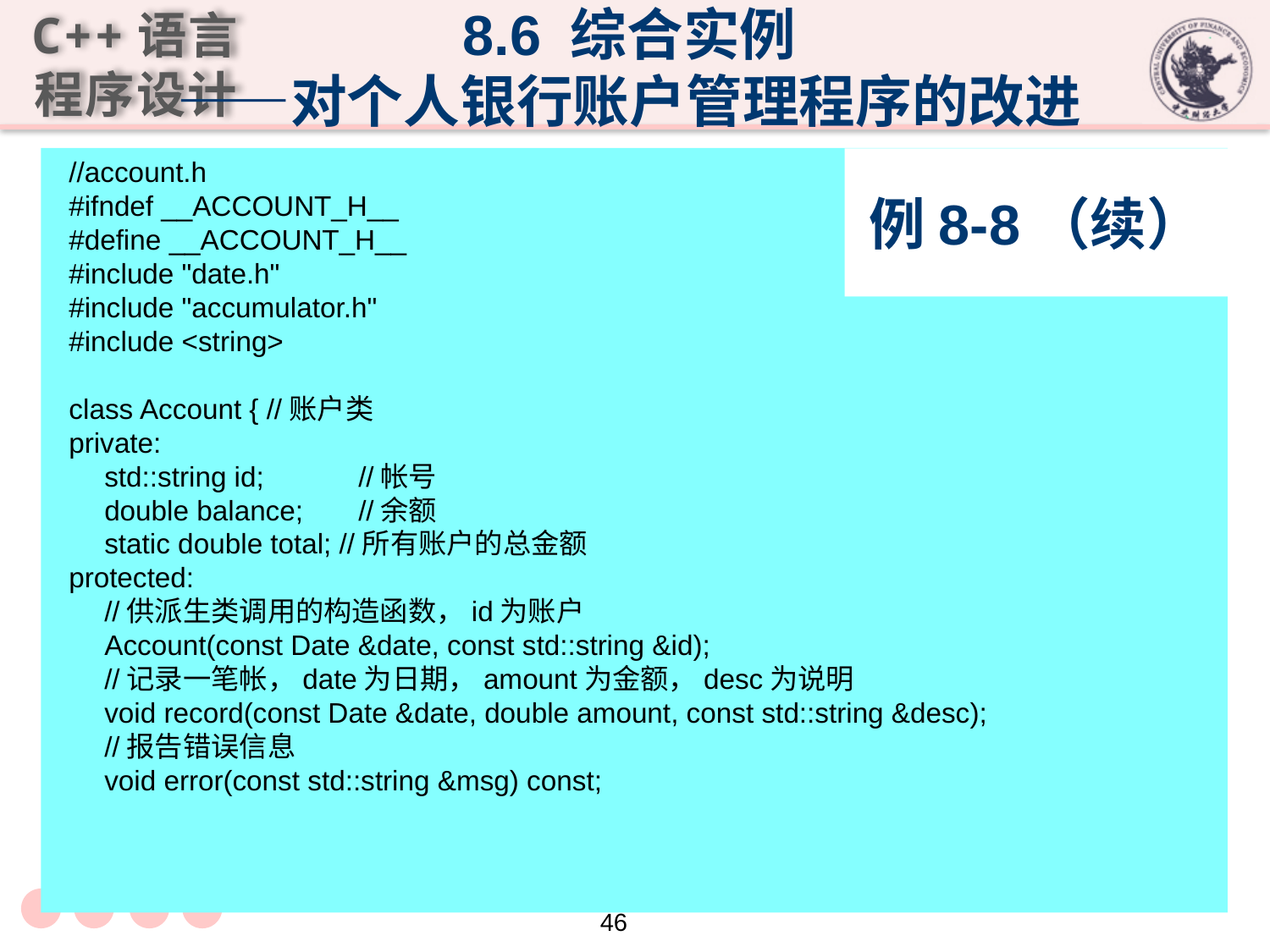

8.6 综合实例
——对个人银行账户管理程序的改进
//account.h
#ifndef __ACCOUNT_H__
#define __ACCOUNT_H__
#include "date.h"
#include "accumulator.h"
#include <string>

class Account { //账户类
private:
	std::string id;	//帐号
	double balance;	//余额
	static double total; //所有账户的总金额
protected:
	//供派生类调用的构造函数，id为账户
	Account(const Date &date, const std::string &id);
	//记录一笔帐，date为日期，amount为金额，desc为说明
	void record(const Date &date, double amount, const std::string &desc);
	//报告错误信息
	void error(const std::string &msg) const;
# 例8-8（续）
46